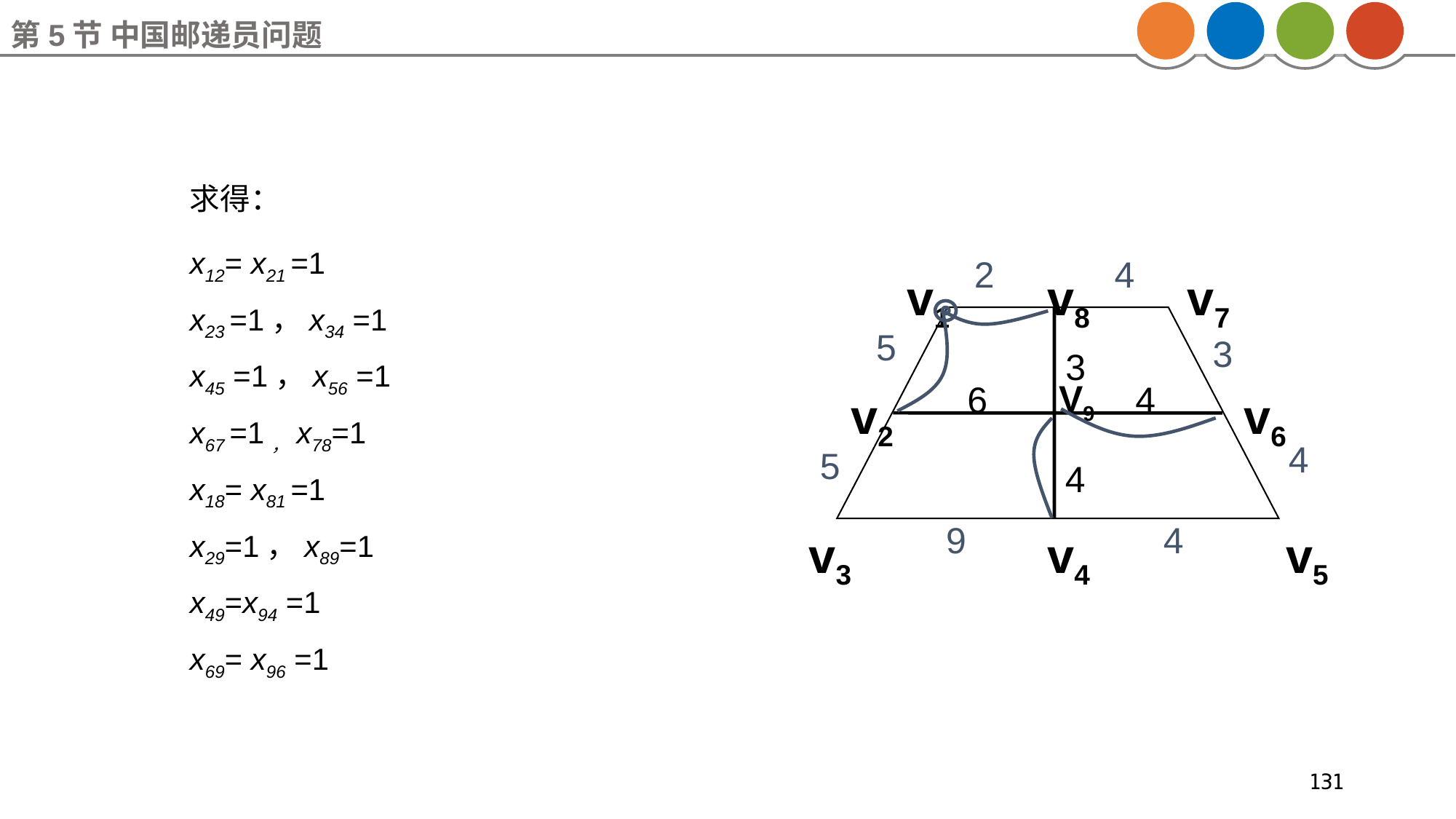

第5节 中国邮递员问题
求得：
x12= x21 =1
x23 =1，x34 =1
x45 =1，x56 =1
x67 =1，x78=1
x18= x81 =1
x29=1，x89=1
x49=x94 =1
x69= x96 =1

2
4
v1
v8
v7

5
3
3
V9
6
4
v2
v6

4
5
4
9
4
v3
v4
v5
131